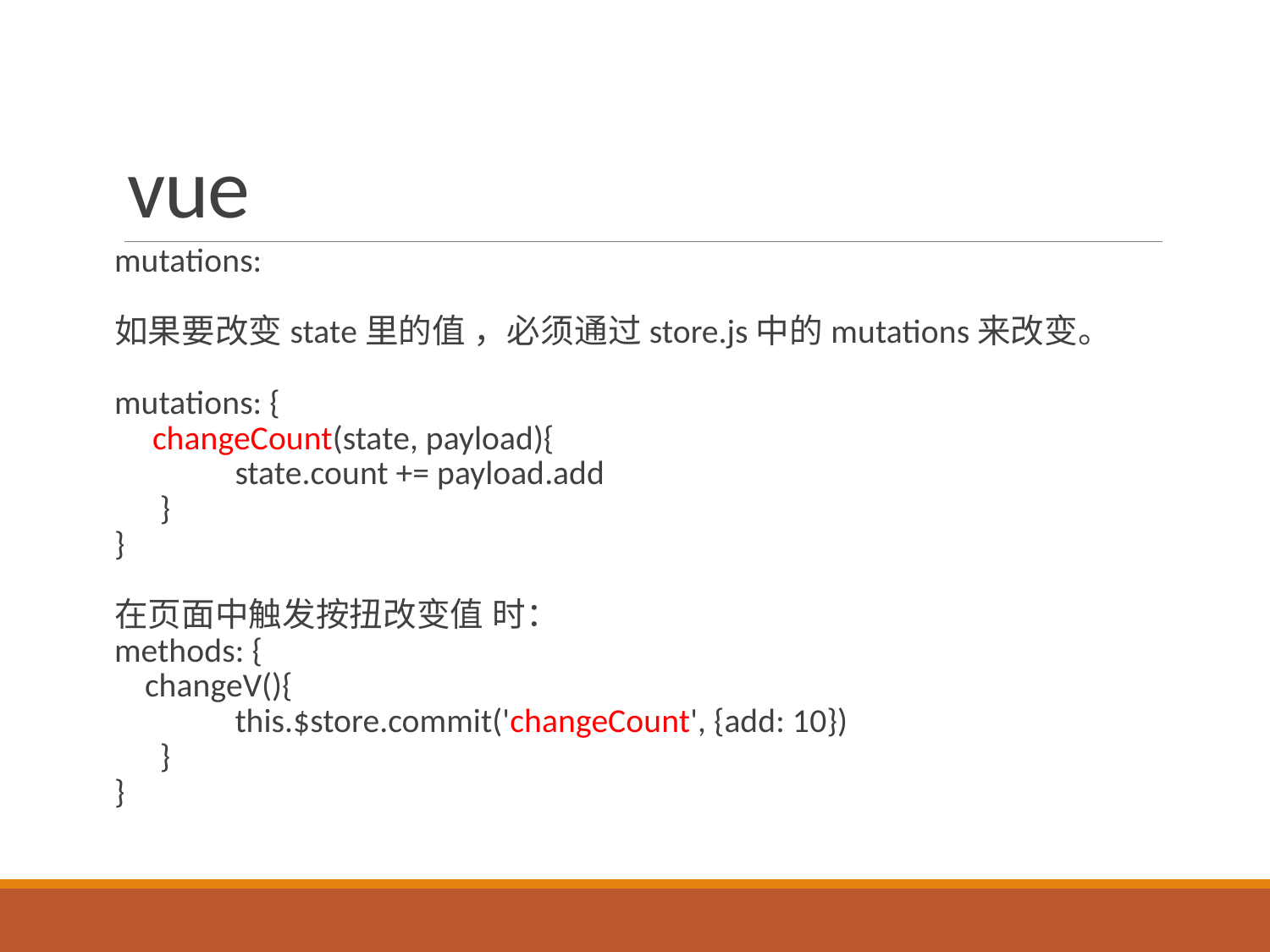

# vue
mutations:

如果要改变state里的值 ，必须通过store.js中的mutations来改变。

mutations: {
     changeCount(state, payload){
	state.count += payload.add
      }
}

在页面中触发按扭改变值 时：
methods: {
    changeV(){
	this.$store.commit('changeCount', {add: 10})
      }
}